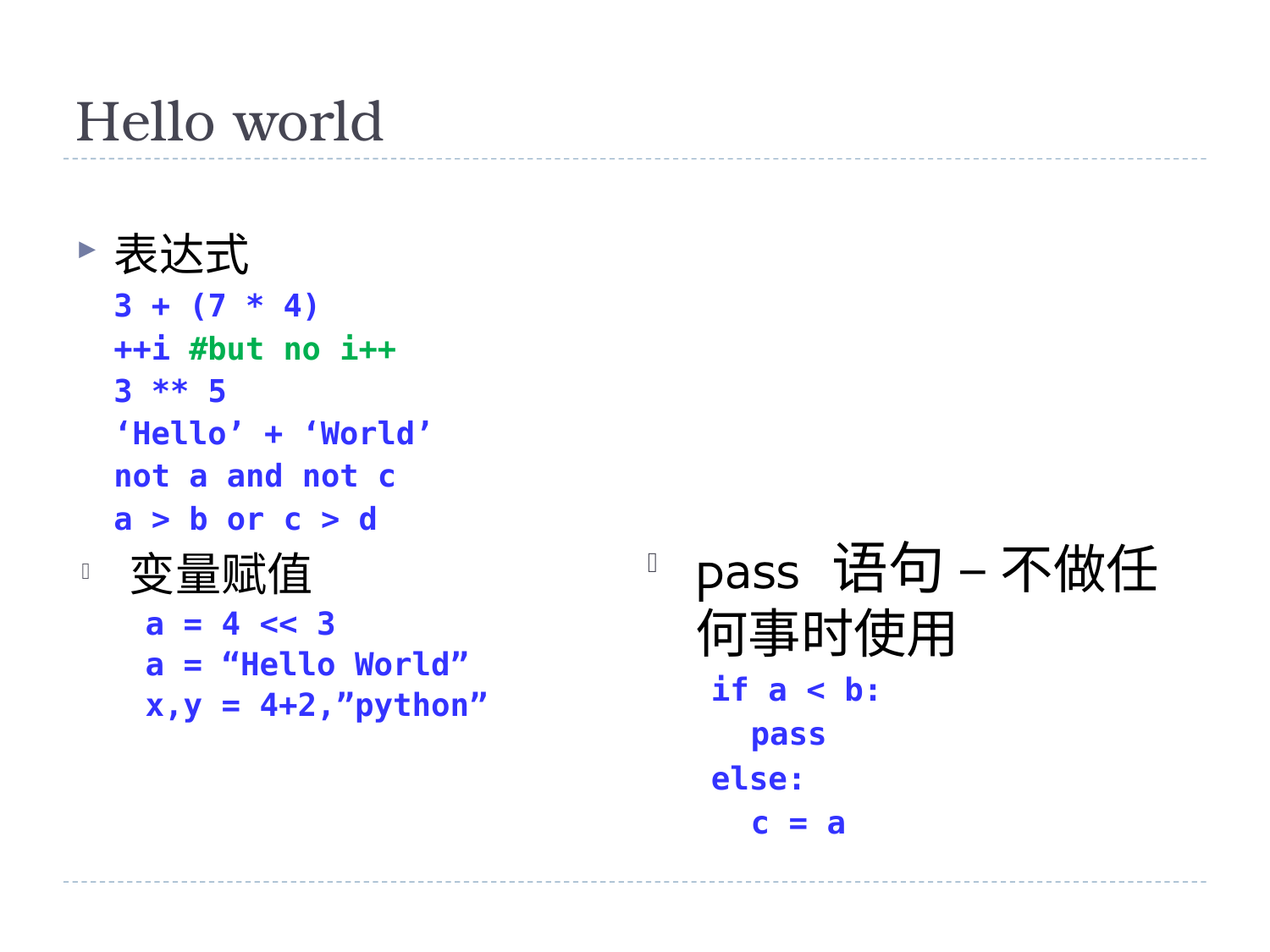

# Hello world
表达式
3 + (7 * 4)
++i #but no i++
3 ** 5
‘Hello’ + ‘World’
not a and not c
a > b or c > d
pass 语句 – 不做任何事时使用
if a < b:
	pass
else:
	c = a
变量赋值
a = 4 << 3
a = “Hello World”
x,y = 4+2,”python”